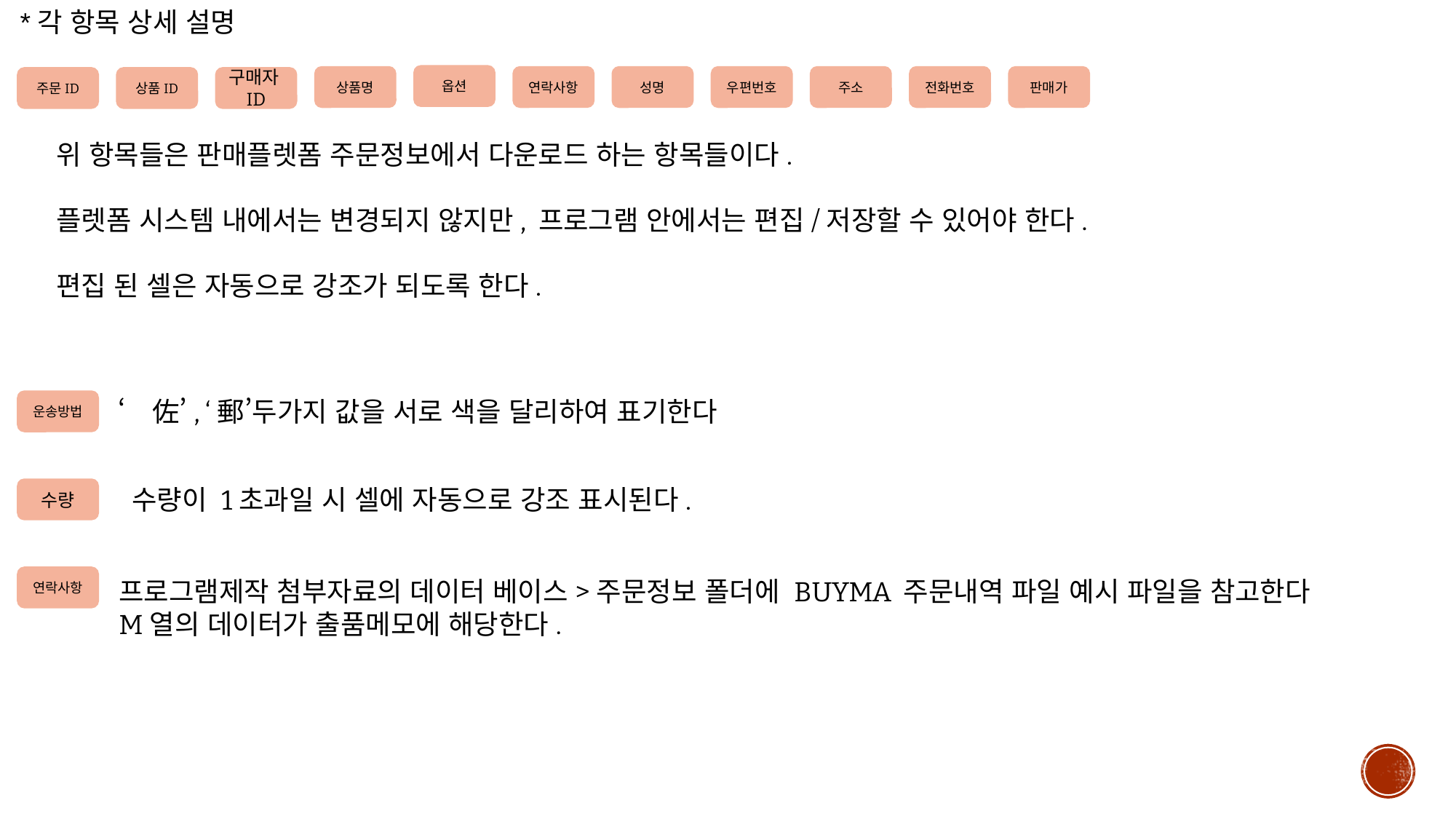

*각 항목 상세 설명
옵션
판매가
상품명
연락사항
성명
우편번호
주소
전화번호
상품ID
구매자ID
주문ID
위 항목들은 판매플렛폼 주문정보에서 다운로드 하는 항목들이다.

플렛폼 시스템 내에서는 변경되지 않지만, 프로그램 안에서는 편집/저장할 수 있어야 한다.

편집 된 셀은 자동으로 강조가 되도록 한다.
‘佐’, ‘郵’두가지 값을 서로 색을 달리하여 표기한다
운송방법
수량이 1초과일 시 셀에 자동으로 강조 표시된다.
수량
연락사항
프로그램제작 첨부자료의 데이터 베이스>주문정보 폴더에 BUYMA 주문내역 파일 예시 파일을 참고한다
M열의 데이터가 출품메모에 해당한다.